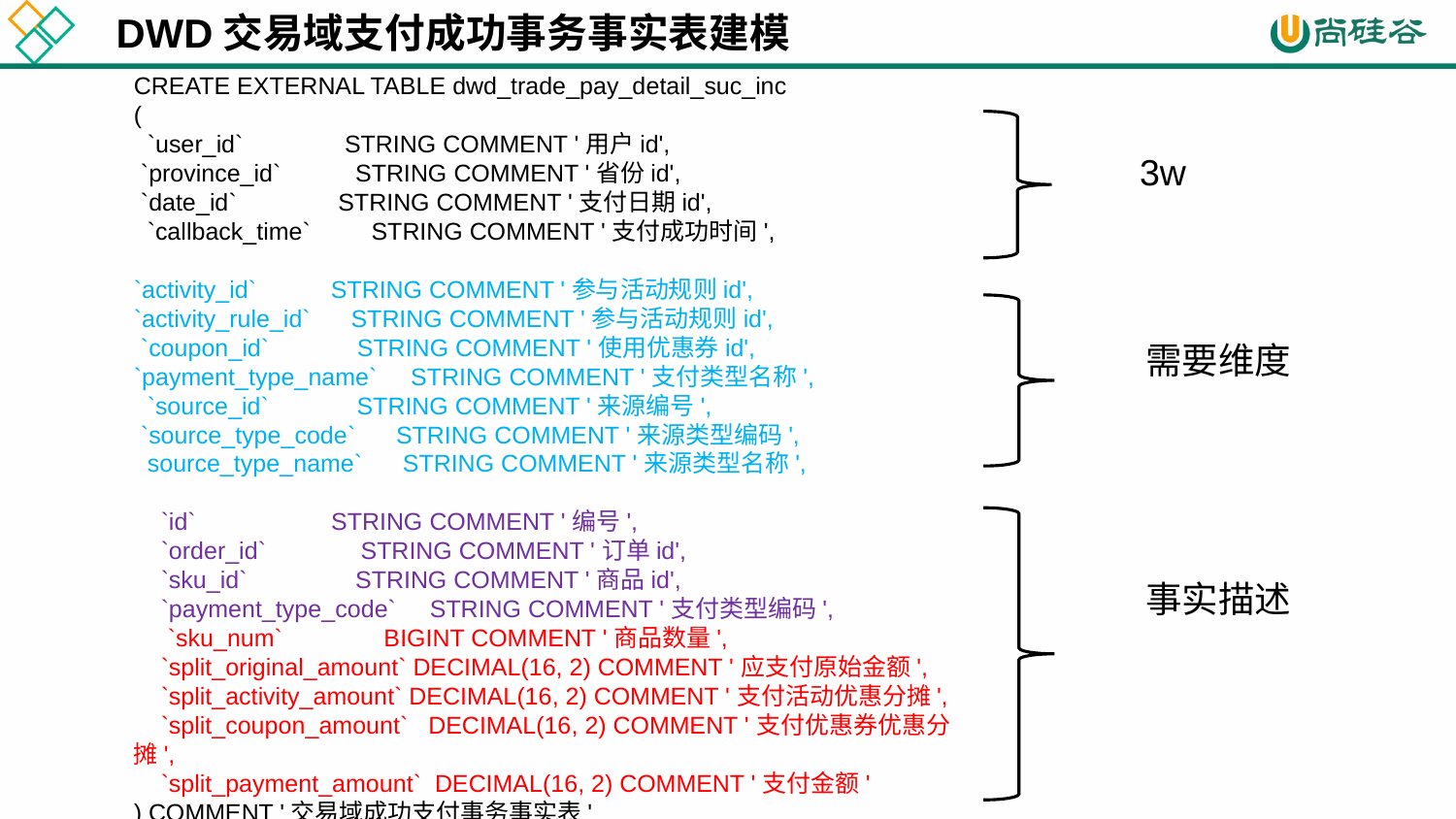

DWD交易域支付成功事务事实表建模
CREATE EXTERNAL TABLE dwd_trade_pay_detail_suc_inc
(
  `user_id`               STRING COMMENT '用户id',
 `province_id`           STRING COMMENT '省份id',
 `date_id`               STRING COMMENT '支付日期id',
  `callback_time`         STRING COMMENT '支付成功时间',

`activity_id`           STRING COMMENT '参与活动规则id',
`activity_rule_id`      STRING COMMENT '参与活动规则id',
 `coupon_id`             STRING COMMENT '使用优惠券id',
`payment_type_name`     STRING COMMENT '支付类型名称',
  `source_id`             STRING COMMENT '来源编号',
 `source_type_code`      STRING COMMENT '来源类型编码',
  source_type_name`      STRING COMMENT '来源类型名称',

    `id`                    STRING COMMENT '编号',
    `order_id`              STRING COMMENT '订单id',
    `sku_id`                STRING COMMENT '商品id',
    `payment_type_code`     STRING COMMENT '支付类型编码',
     `sku_num`               BIGINT COMMENT '商品数量',
    `split_original_amount` DECIMAL(16, 2) COMMENT '应支付原始金额',
    `split_activity_amount` DECIMAL(16, 2) COMMENT '支付活动优惠分摊',
    `split_coupon_amount`   DECIMAL(16, 2) COMMENT '支付优惠券优惠分摊',
    `split_payment_amount`  DECIMAL(16, 2) COMMENT '支付金额'
) COMMENT '交易域成功支付事务事实表'

3w

需要维度

事实描述